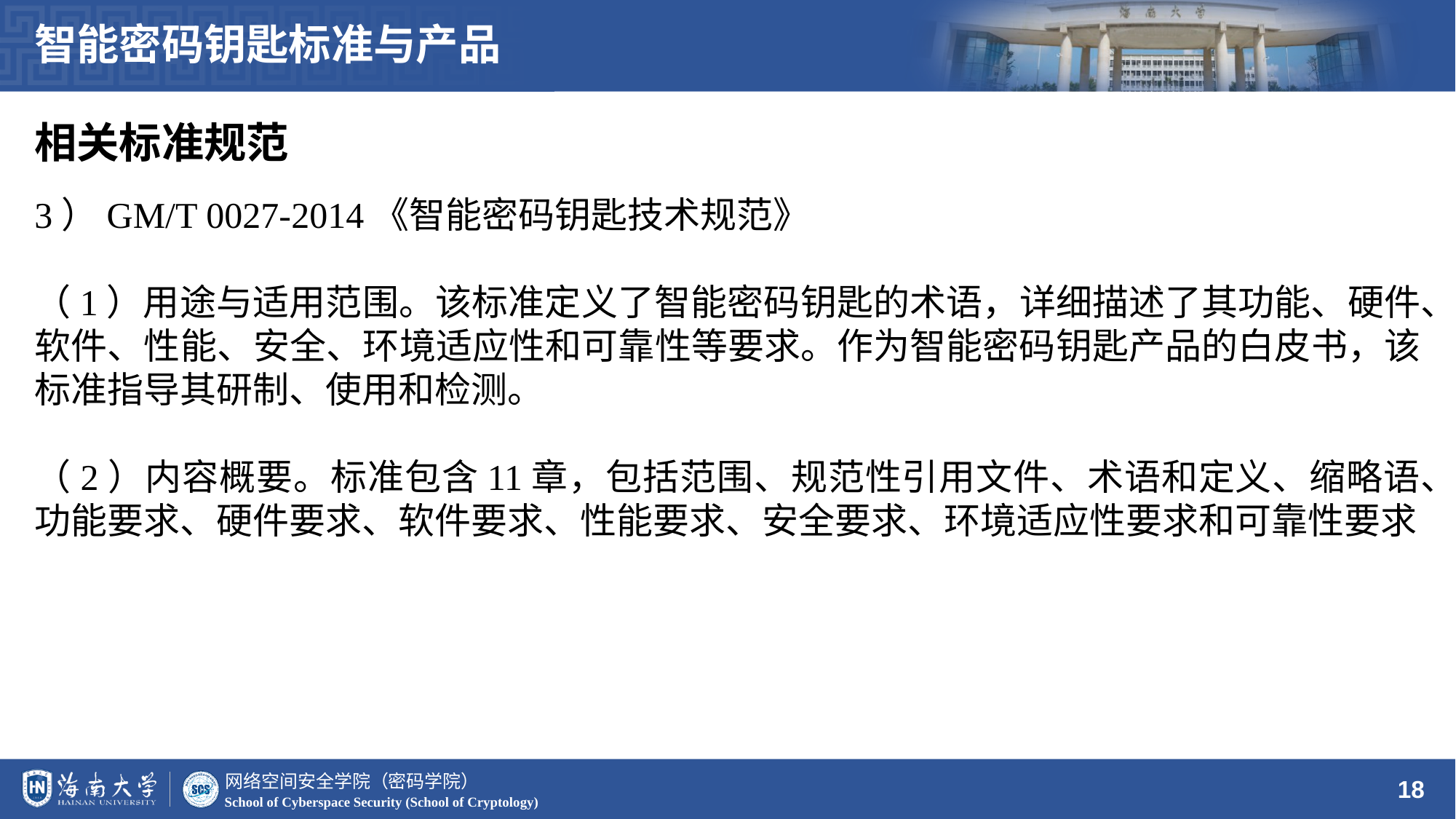

智能密码钥匙标准与产品

相关标准规范
3）GM/T 0027-2014《智能密码钥匙技术规范》

（1）用途与适用范围。该标准定义了智能密码钥匙的术语，详细描述了其功能、硬件、软件、性能、安全、环境适应性和可靠性等要求。作为智能密码钥匙产品的白皮书，该标准指导其研制、使用和检测。

（2）内容概要。标准包含11章，包括范围、规范性引用文件、术语和定义、缩略语、功能要求、硬件要求、软件要求、性能要求、安全要求、环境适应性要求和可靠性要求
18